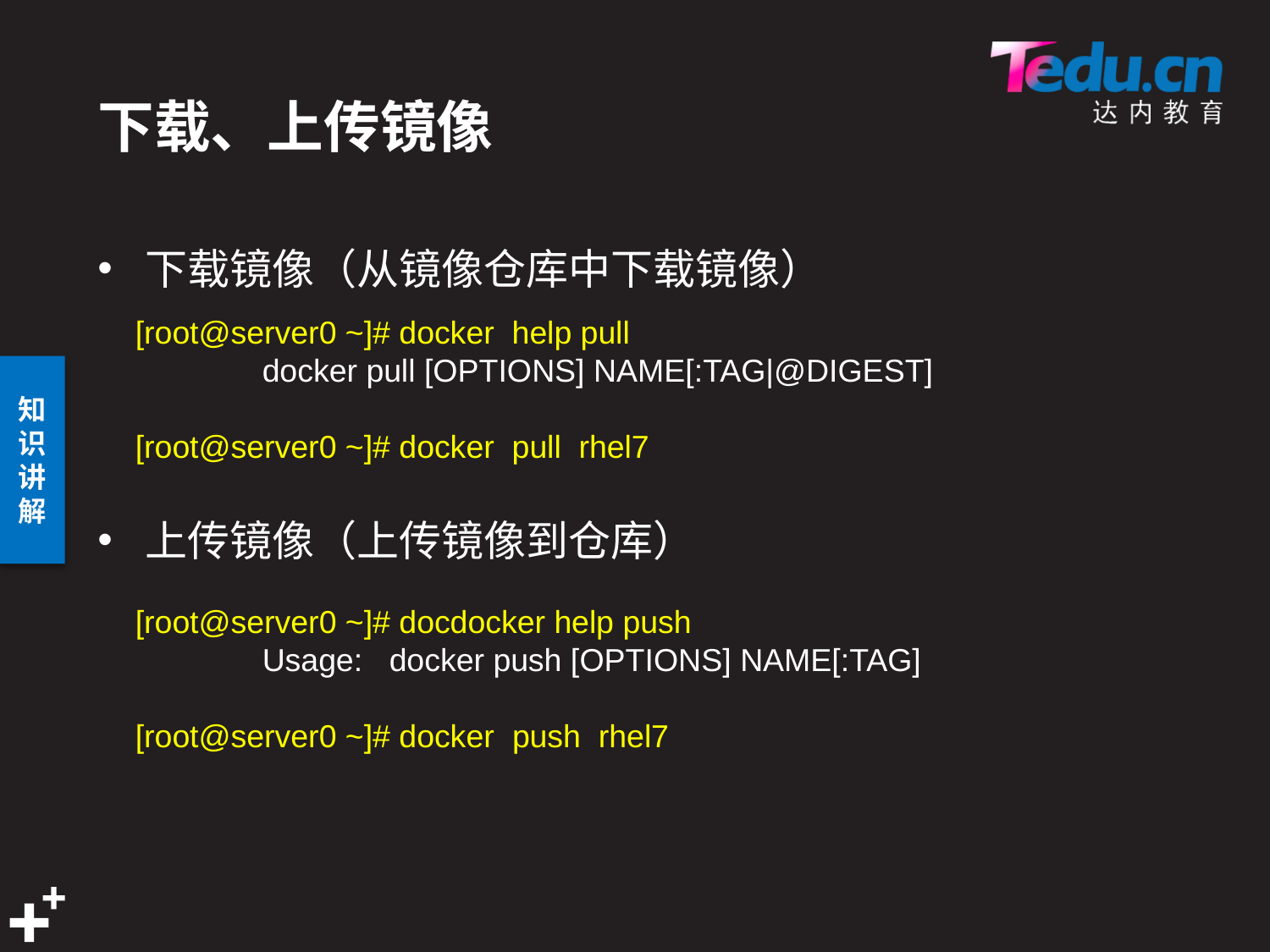

# 下载、上传镜像
下载镜像（从镜像仓库中下载镜像）

上传镜像（上传镜像到仓库）
[root@server0 ~]# docker  help pull
	docker pull [OPTIONS] NAME[:TAG|@DIGEST]

[root@server0 ~]# docker  pull  rhel7
[root@server0 ~]# docdocker help push
	Usage:	docker push [OPTIONS] NAME[:TAG]

[root@server0 ~]# docker  push  rhel7